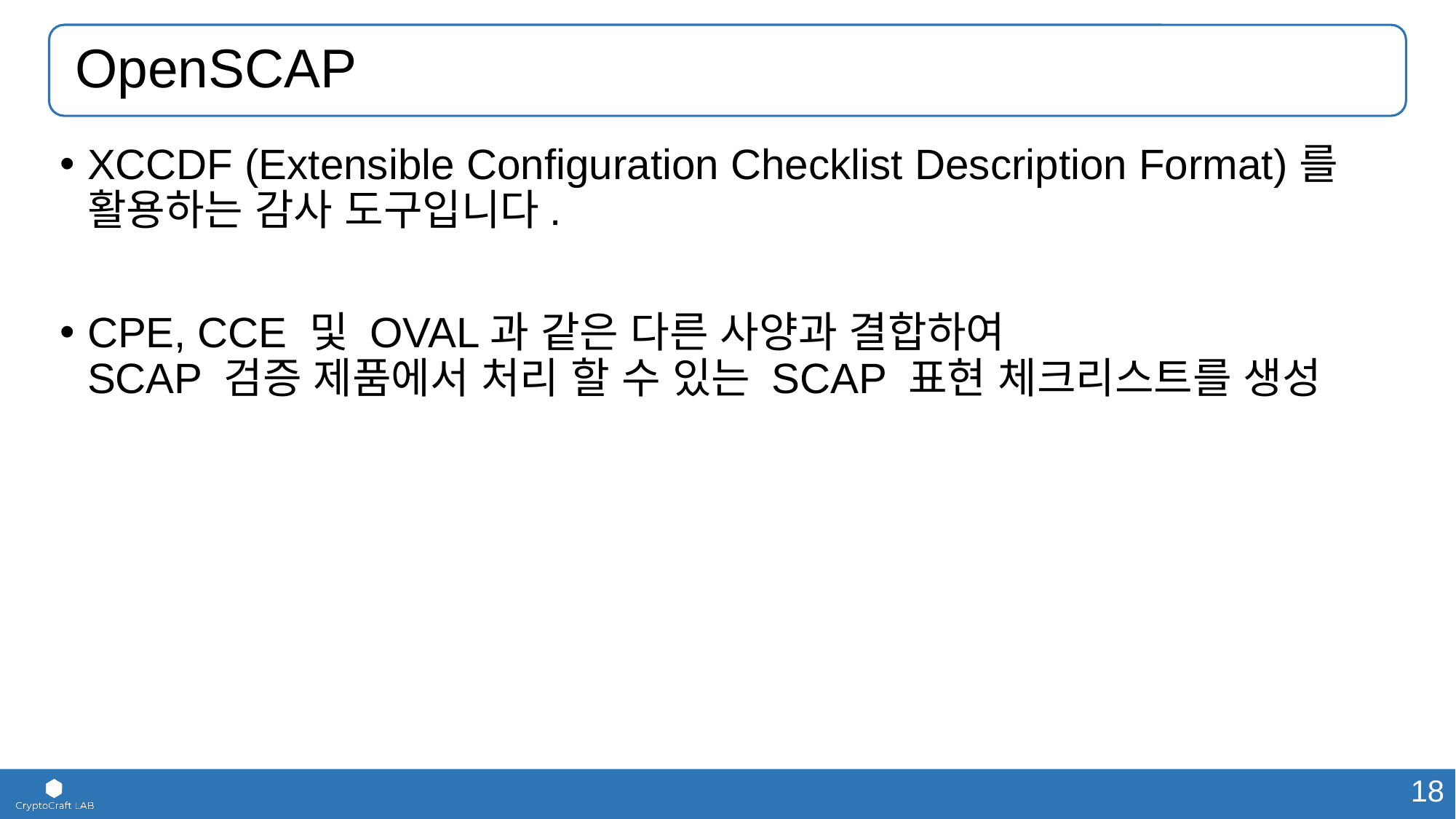

# OpenSCAP
XCCDF (Extensible Configuration Checklist Description Format)를 활용하는 감사 도구입니다.

CPE, CCE 및 OVAL과 같은 다른 사양과 결합하여
SCAP 검증 제품에서 처리 할 수 있는 SCAP 표현 체크리스트를 생성